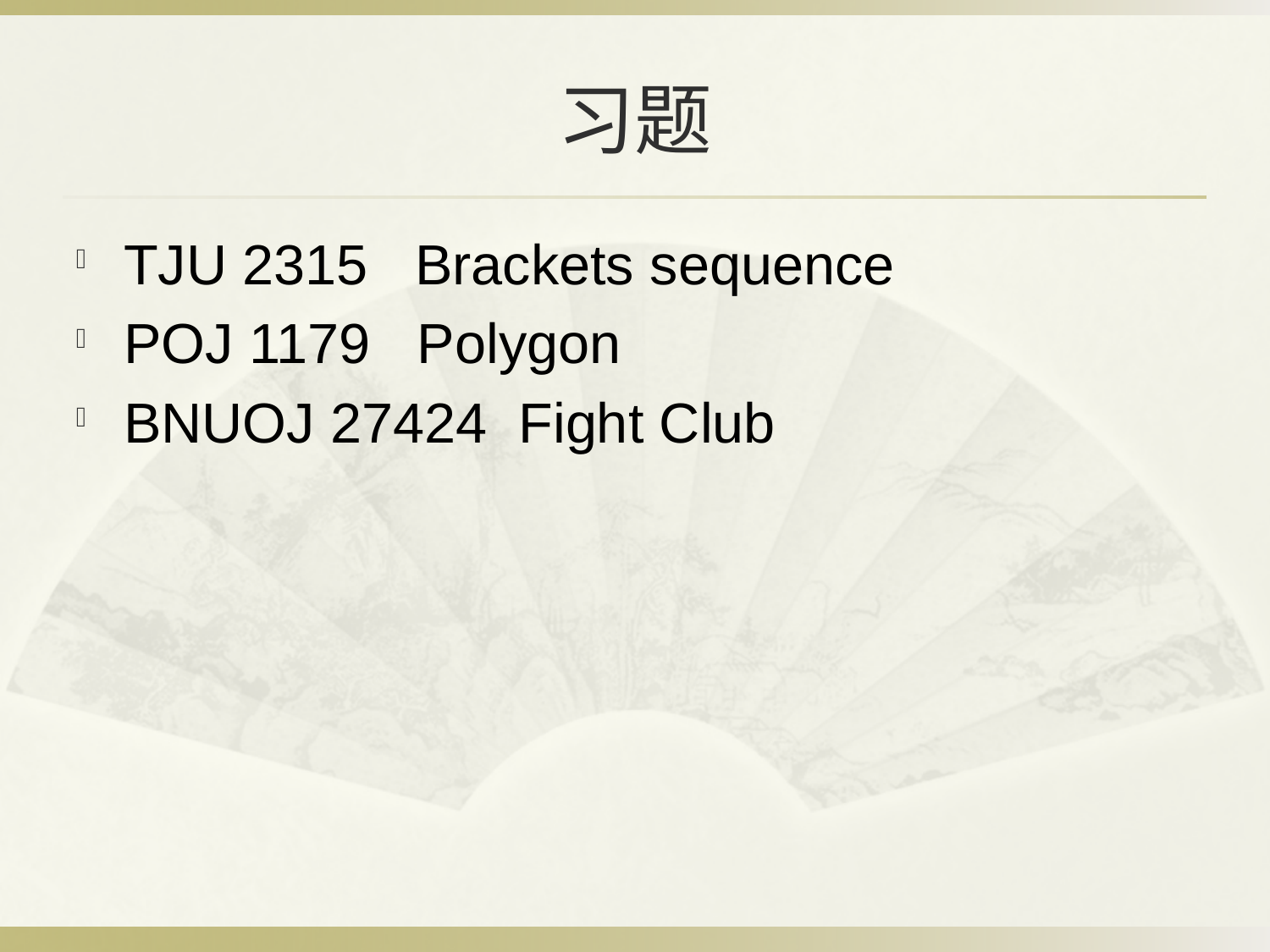

# 习题
TJU 2315   Brackets sequence
POJ 1179   Polygon
BNUOJ 27424  Fight Club